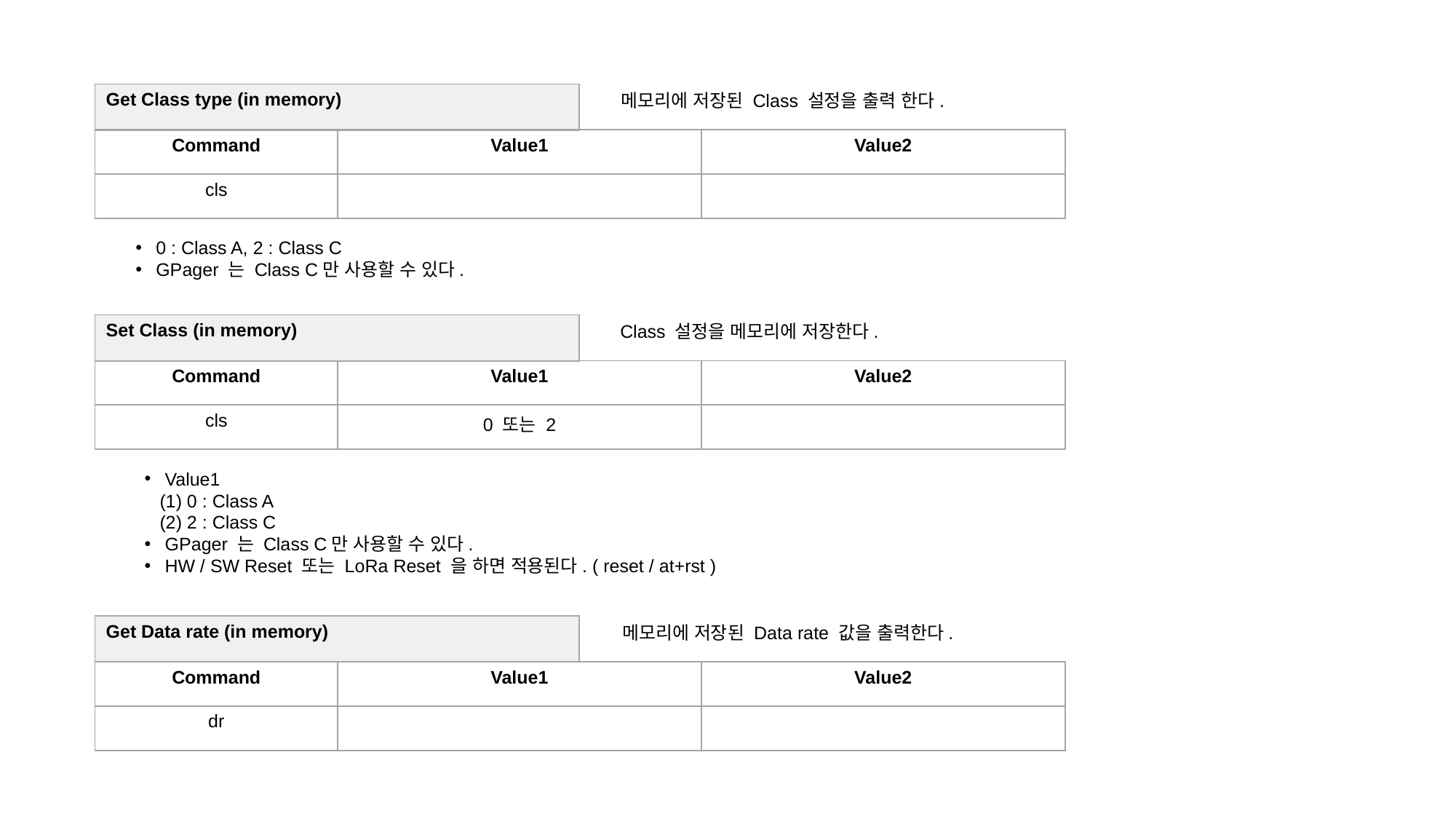

| Get Class type (in memory) |
| --- |
메모리에 저장된 Class 설정을 출력 한다.
| Command | Value1 | Value2 |
| --- | --- | --- |
| cls |  |  |
0 : Class A, 2 : Class C
GPager 는 Class C만 사용할 수 있다.
| Set Class (in memory) |
| --- |
Class 설정을 메모리에 저장한다.
| Command | Value1 | Value2 |
| --- | --- | --- |
| cls | 0 또는 2 |  |
Value1
   (1) 0 : Class A
   (2) 2 : Class C
GPager 는 Class C만 사용할 수 있다.
HW / SW Reset 또는 LoRa Reset 을 하면 적용된다. ( reset / at+rst )
| Get Data rate (in memory) |
| --- |
메모리에 저장된 Data rate 값을 출력한다.
| Command | Value1 | Value2 |
| --- | --- | --- |
| dr |  |  |